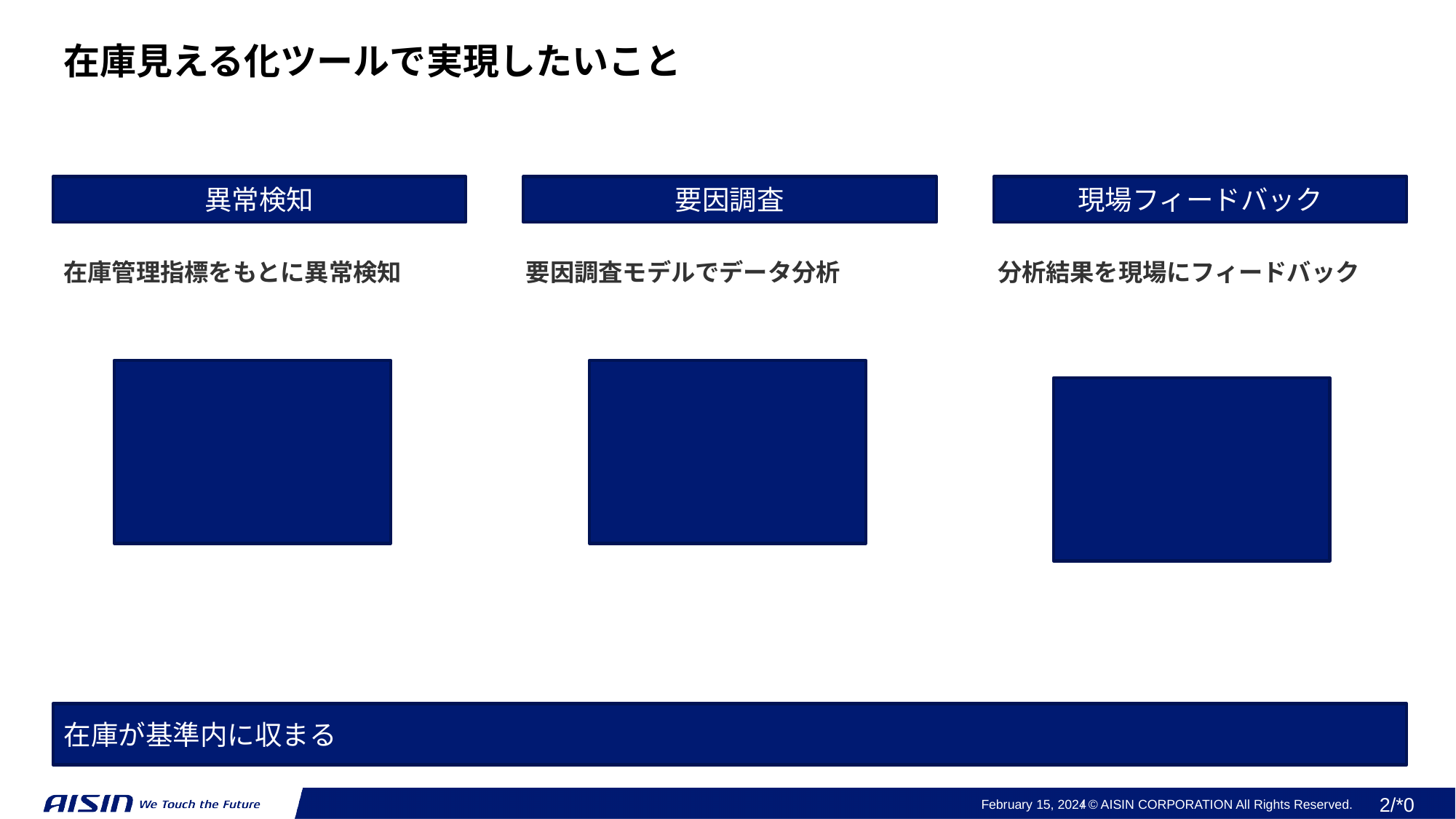

在庫見える化ツールで実現したいこと
異常検知
要因調査
現場フィードバック
在庫管理指標をもとに異常検知
要因調査モデルでデータ分析
分析結果を現場にフィードバック

在庫が基準内に収まる
February 15, 2024